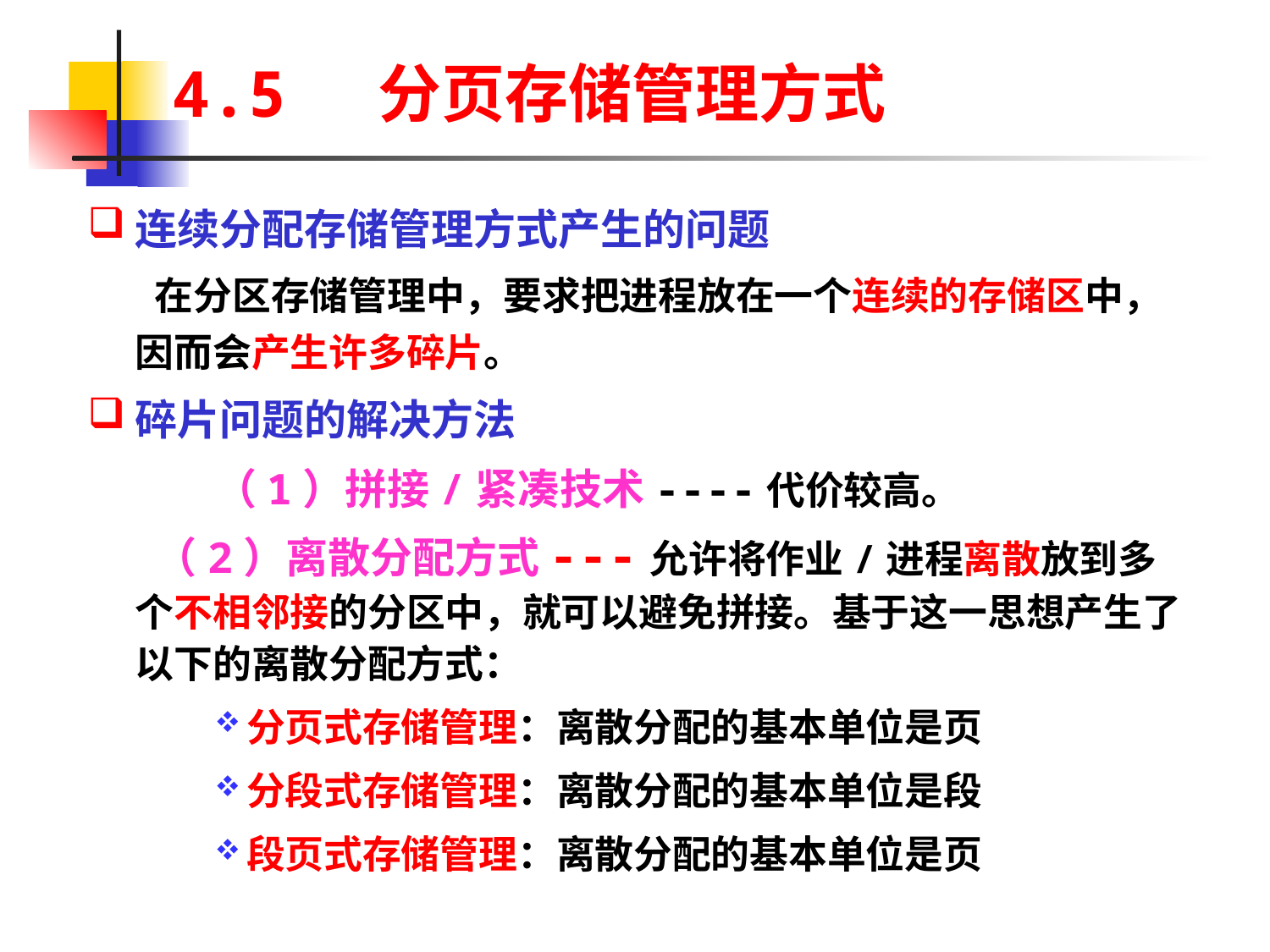

# 4.5  分页存储管理方式
连续分配存储管理方式产生的问题
      在分区存储管理中，要求把进程放在一个连续的存储区中，因而会产生许多碎片。
碎片问题的解决方法
（1）拼接/紧凑技术----代价较高。
      （2）离散分配方式---允许将作业/进程离散放到多个不相邻接的分区中，就可以避免拼接。基于这一思想产生了以下的离散分配方式：
分页式存储管理：离散分配的基本单位是页
分段式存储管理：离散分配的基本单位是段
段页式存储管理：离散分配的基本单位是页